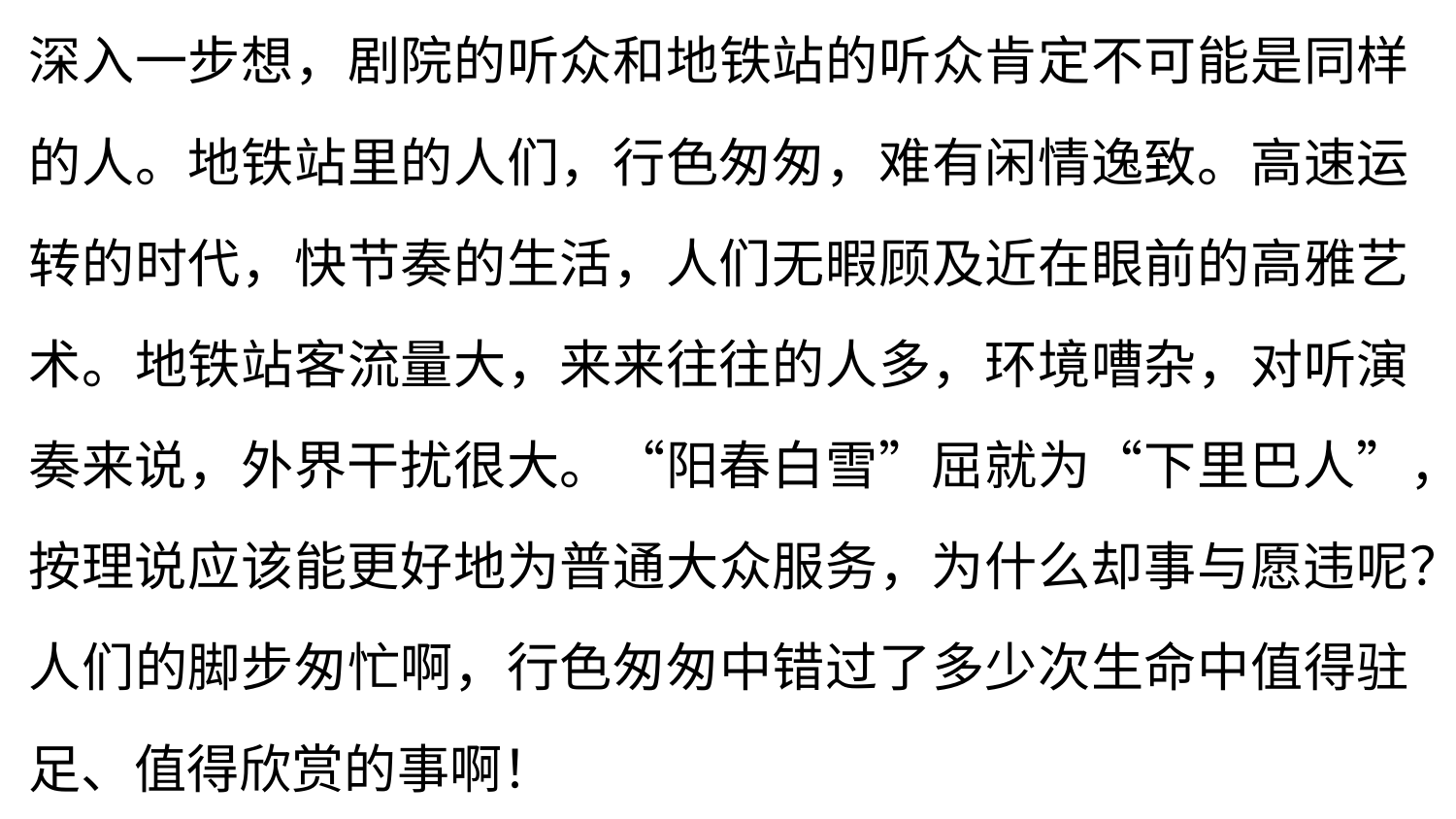

深入一步想，剧院的听众和地铁站的听众肯定不可能是同样的人。地铁站里的人们，行色匆匆，难有闲情逸致。高速运转的时代，快节奏的生活，人们无暇顾及近在眼前的高雅艺术。地铁站客流量大，来来往往的人多，环境嘈杂，对听演奏来说，外界干扰很大。“阳春白雪”屈就为“下里巴人”，按理说应该能更好地为普通大众服务，为什么却事与愿违呢？人们的脚步匆忙啊，行色匆匆中错过了多少次生命中值得驻足、值得欣赏的事啊！